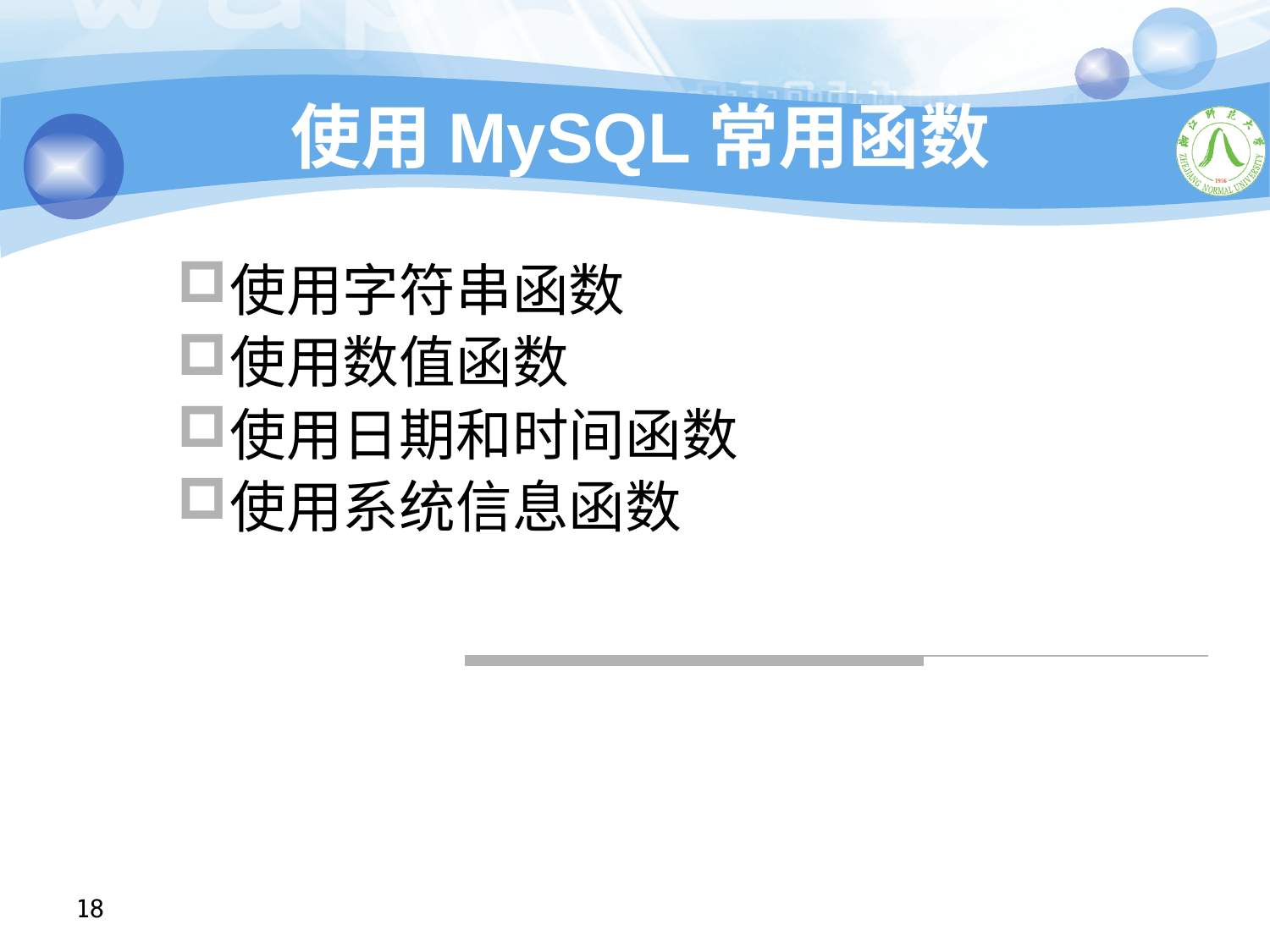

# 使用MySQL常用函数
使用字符串函数
使用数值函数
使用日期和时间函数
使用系统信息函数

18